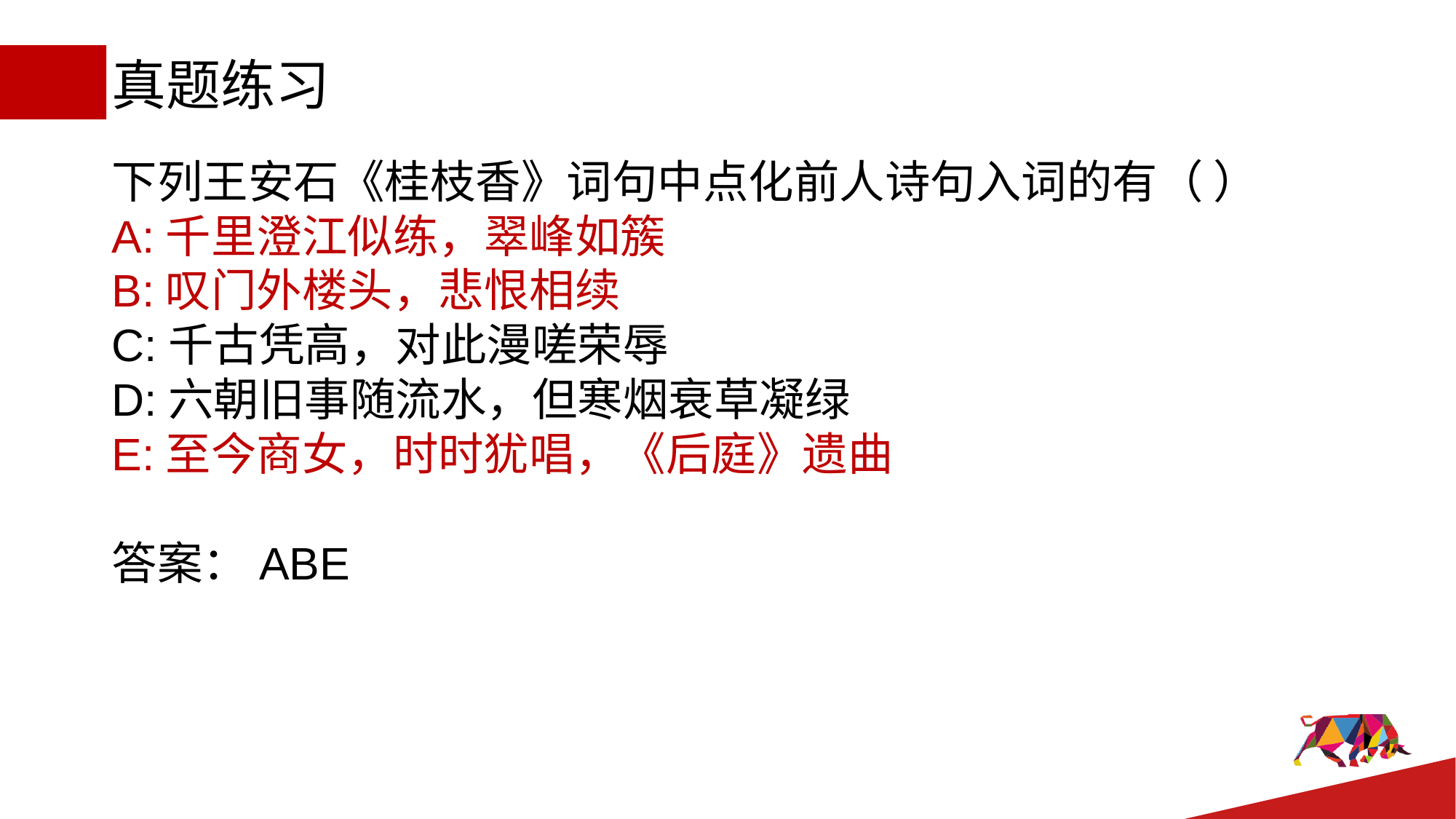

# 真题练习
下列王安石《桂枝香》词句中点化前人诗句入词的有（ ）
A:千里澄江似练，翠峰如簇
B:叹门外楼头，悲恨相续
C:千古凭高，对此漫嗟荣辱
D:六朝旧事随流水，但寒烟衰草凝绿
E:至今商女，时时犹唱，《后庭》遗曲

答案：ABE